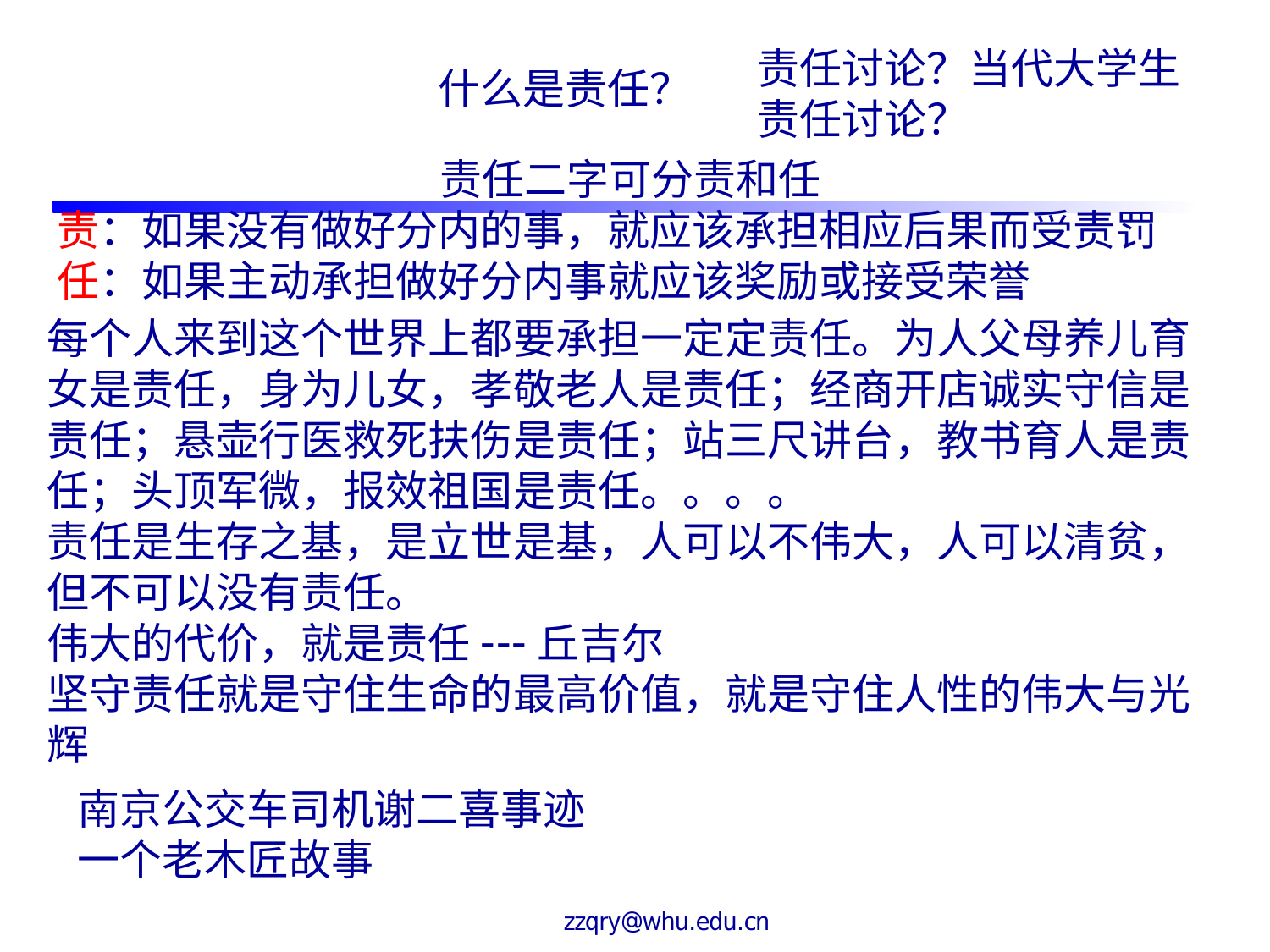

责任讨论？当代大学生责任讨论？
什么是责任？
责任二字可分责和任
责：如果没有做好分内的事，就应该承担相应后果而受责罚
任：如果主动承担做好分内事就应该奖励或接受荣誉
每个人来到这个世界上都要承担一定定责任。为人父母养儿育女是责任，身为儿女，孝敬老人是责任；经商开店诚实守信是责任；悬壶行医救死扶伤是责任；站三尺讲台，教书育人是责任；头顶军微，报效祖国是责任。。。。
责任是生存之基，是立世是基，人可以不伟大，人可以清贫，但不可以没有责任。
伟大的代价，就是责任---丘吉尔
坚守责任就是守住生命的最高价值，就是守住人性的伟大与光辉
南京公交车司机谢二喜事迹
一个老木匠故事

zzqry@whu.edu.cn
2